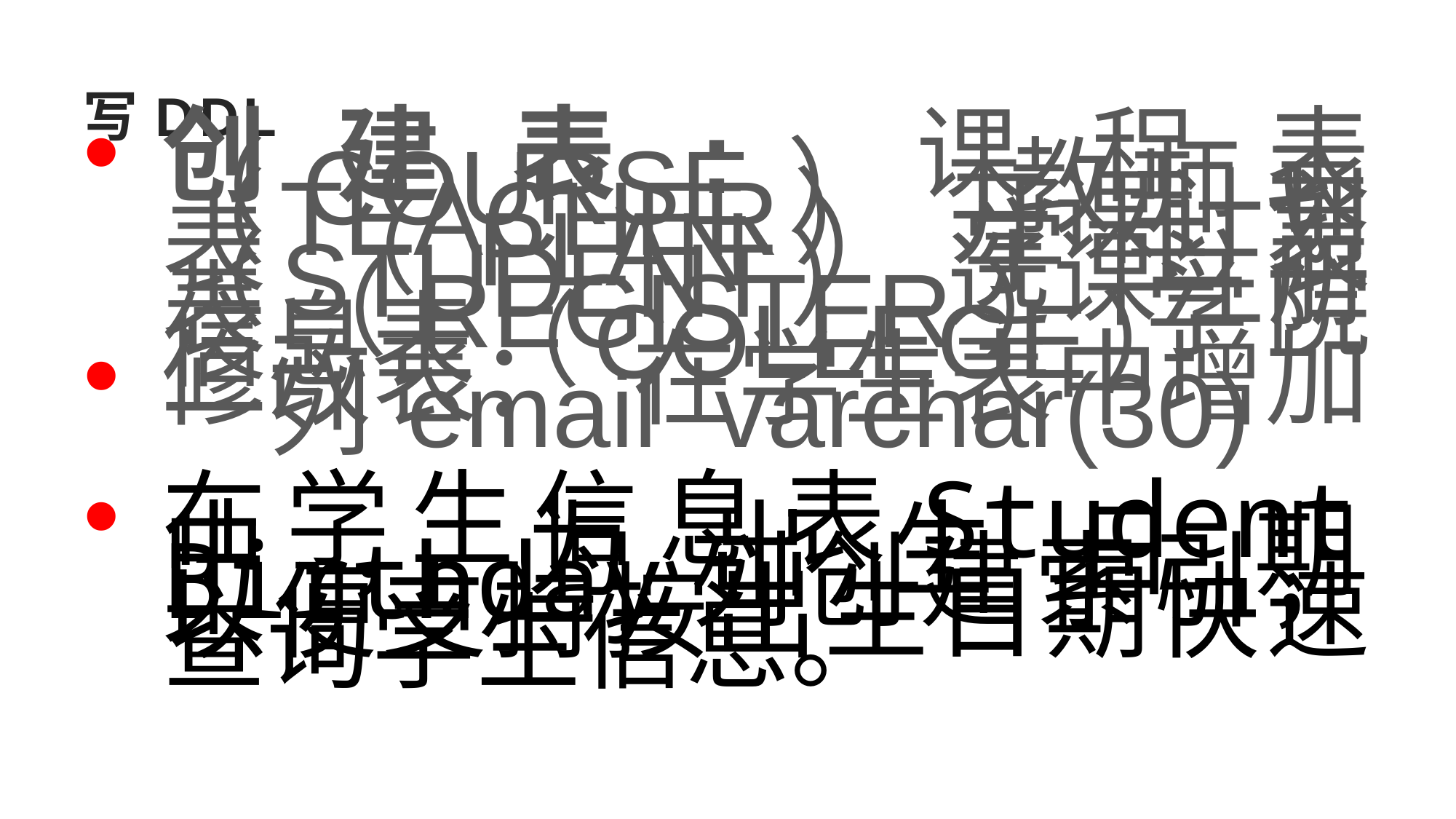

# 写DDL
创建表: 课程表（COURSE）  教师表（TEACHER）  开课计划表（PLAN）学生表（STUDENT）  选课注册表（REGISTER） 学院信息表（COLLEGE）
修改表：  在学生表中增加一列 email  varchar(30)

在学生信息表Student中，为出生日期Birthday列创建索引，以便支持按出生日期快速查询学生信息。